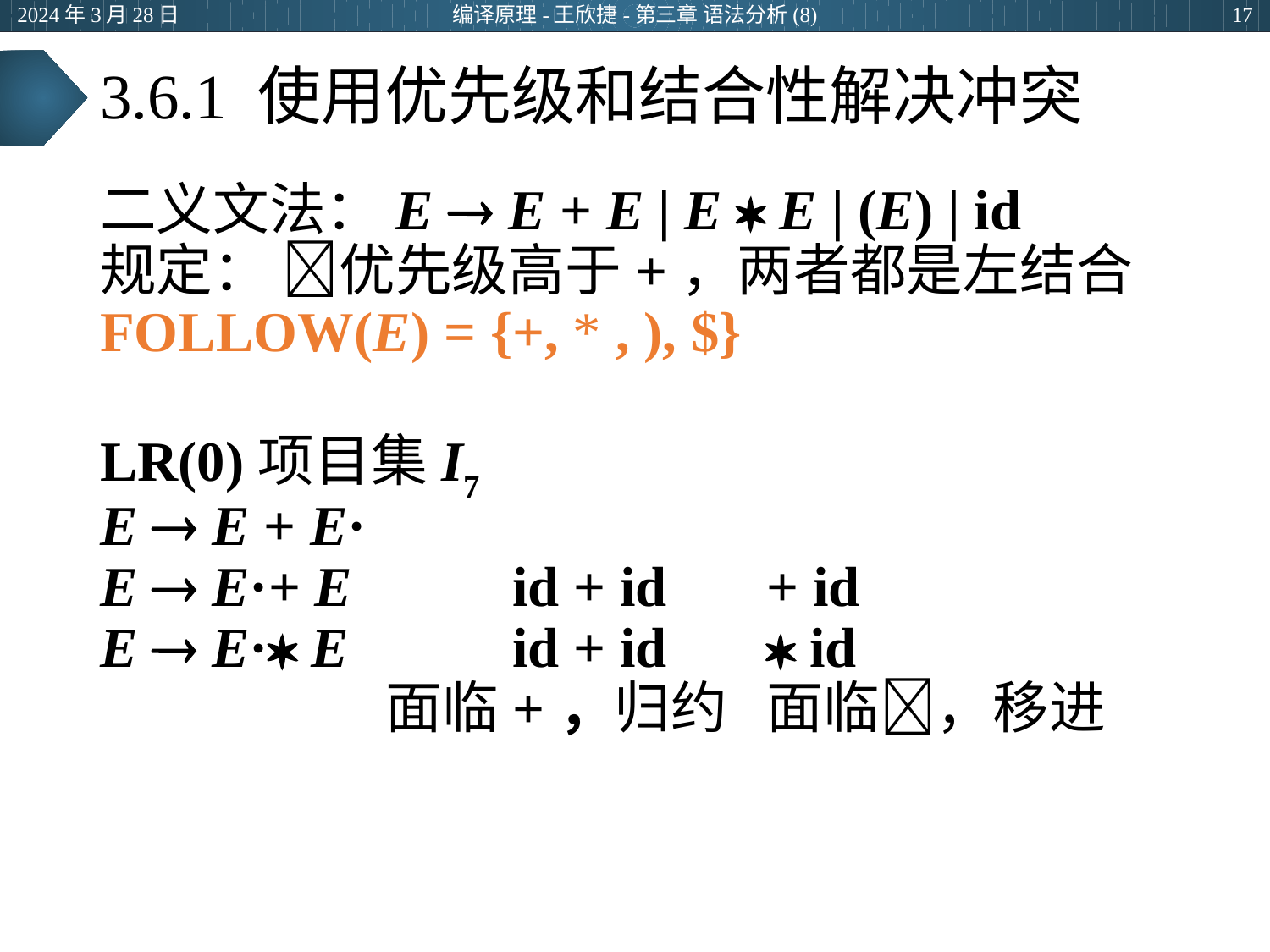

2024年3月28日
编译原理-王欣捷-第三章 语法分析(8)
17
# 3.6.1 使用优先级和结合性解决冲突
二义文法：E → E + E | E ∗ E | (E) | id
规定： ∗优先级高于+，两者都是左结合
FOLLOW(E) = {+, * , ), $}

LR(0)项目集I7
E → E + E·
E → E·+ E		id + id 	+ id
E → E·∗ E 		id + id 	∗ id
			面临+，归约	面临∗，移进